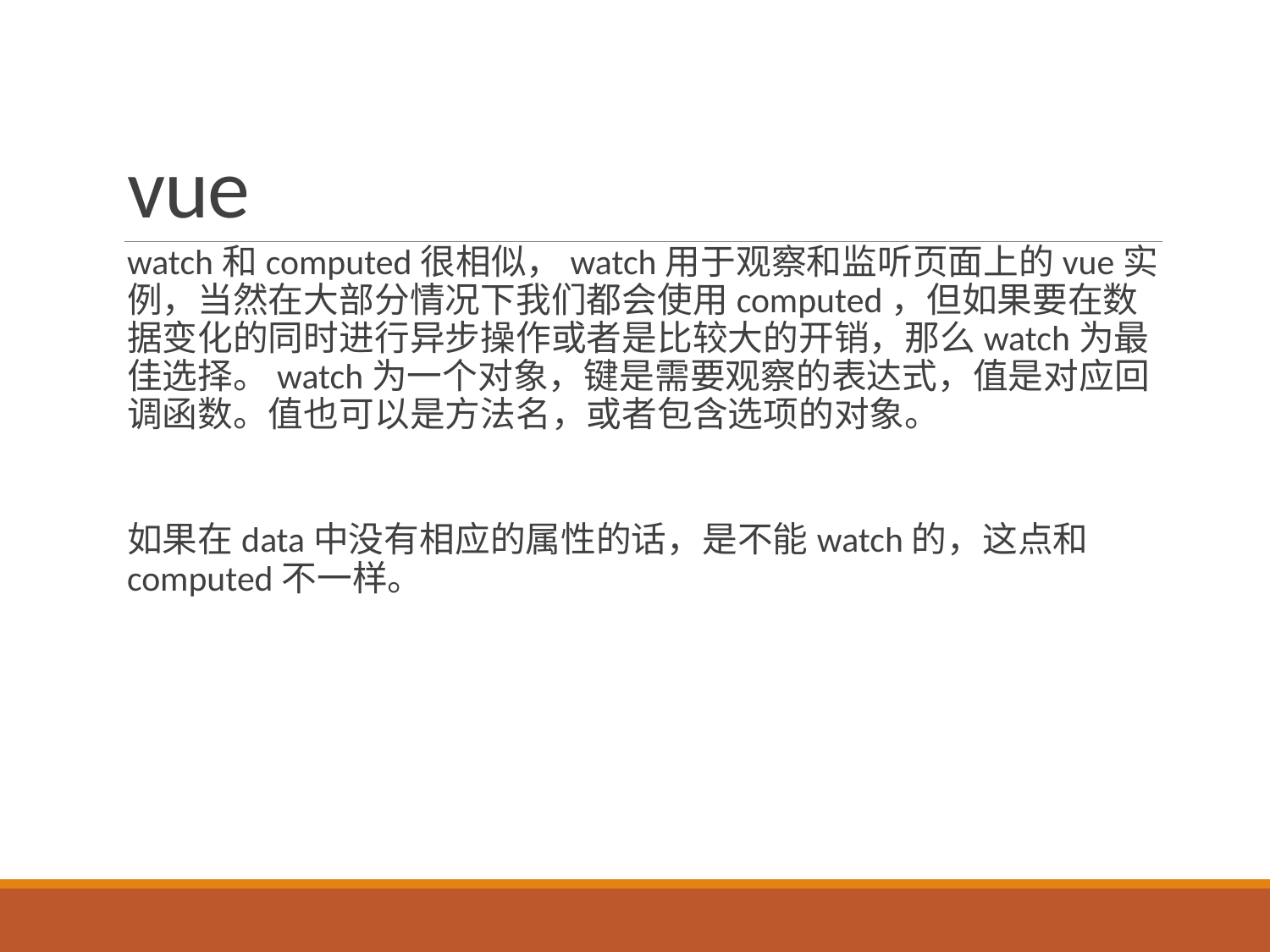

# vue
watch和computed很相似，watch用于观察和监听页面上的vue实例，当然在大部分情况下我们都会使用computed，但如果要在数据变化的同时进行异步操作或者是比较大的开销，那么watch为最佳选择。watch为一个对象，键是需要观察的表达式，值是对应回调函数。值也可以是方法名，或者包含选项的对象。

如果在data中没有相应的属性的话，是不能watch的，这点和computed不一样。